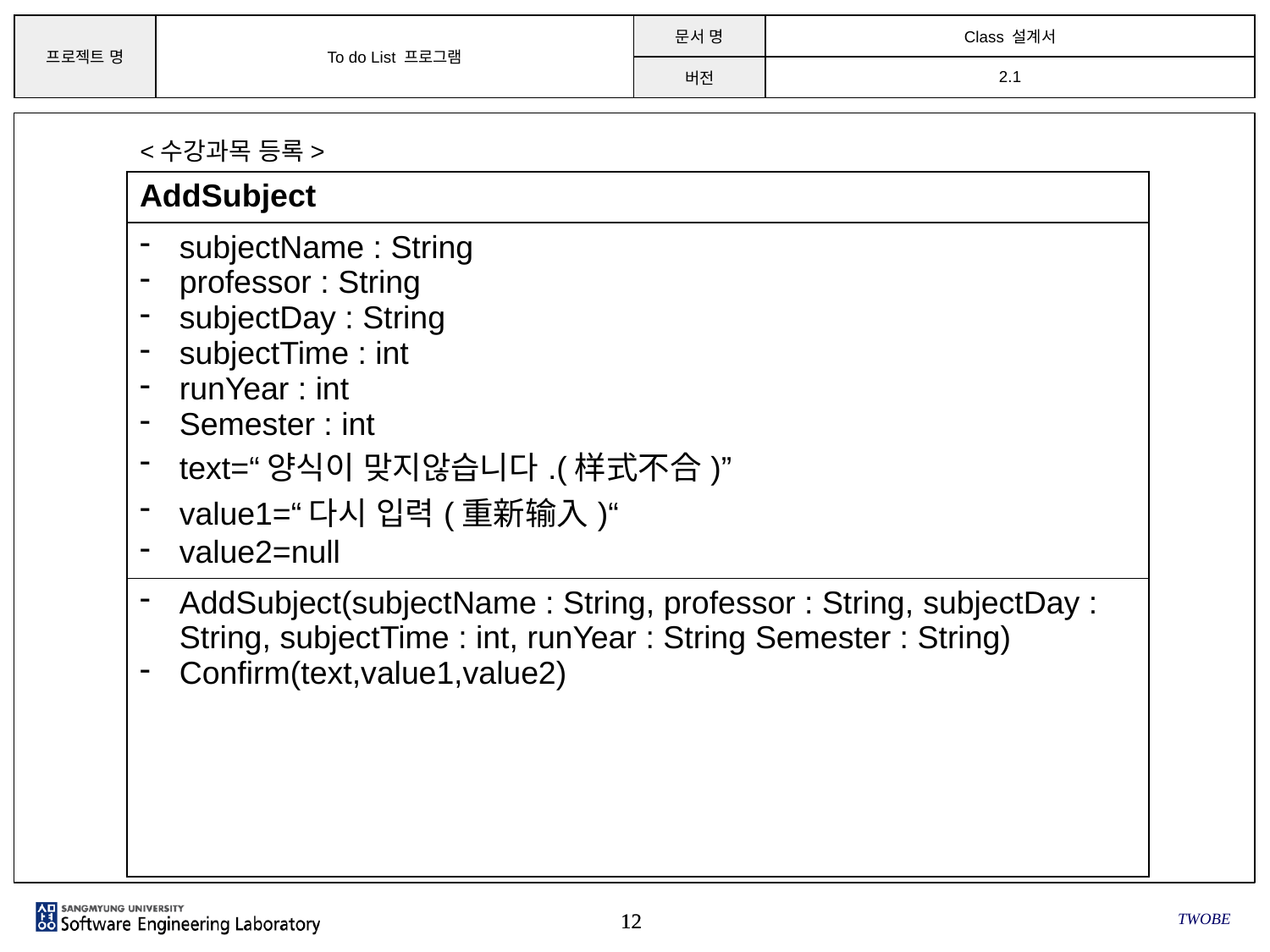

<수강과목 등록>
| AddSubject |
| --- |
| subjectName : String professor : String subjectDay : String subjectTime : int runYear : int Semester : int text=“양식이 맞지않습니다.(样式不合)” value1=“다시 입력(重新输入)“ value2=null |
| AddSubject(subjectName : String, professor : String, subjectDay : String, subjectTime : int, runYear : String Semester : String) Confirm(text,value1,value2) |
TWOBE